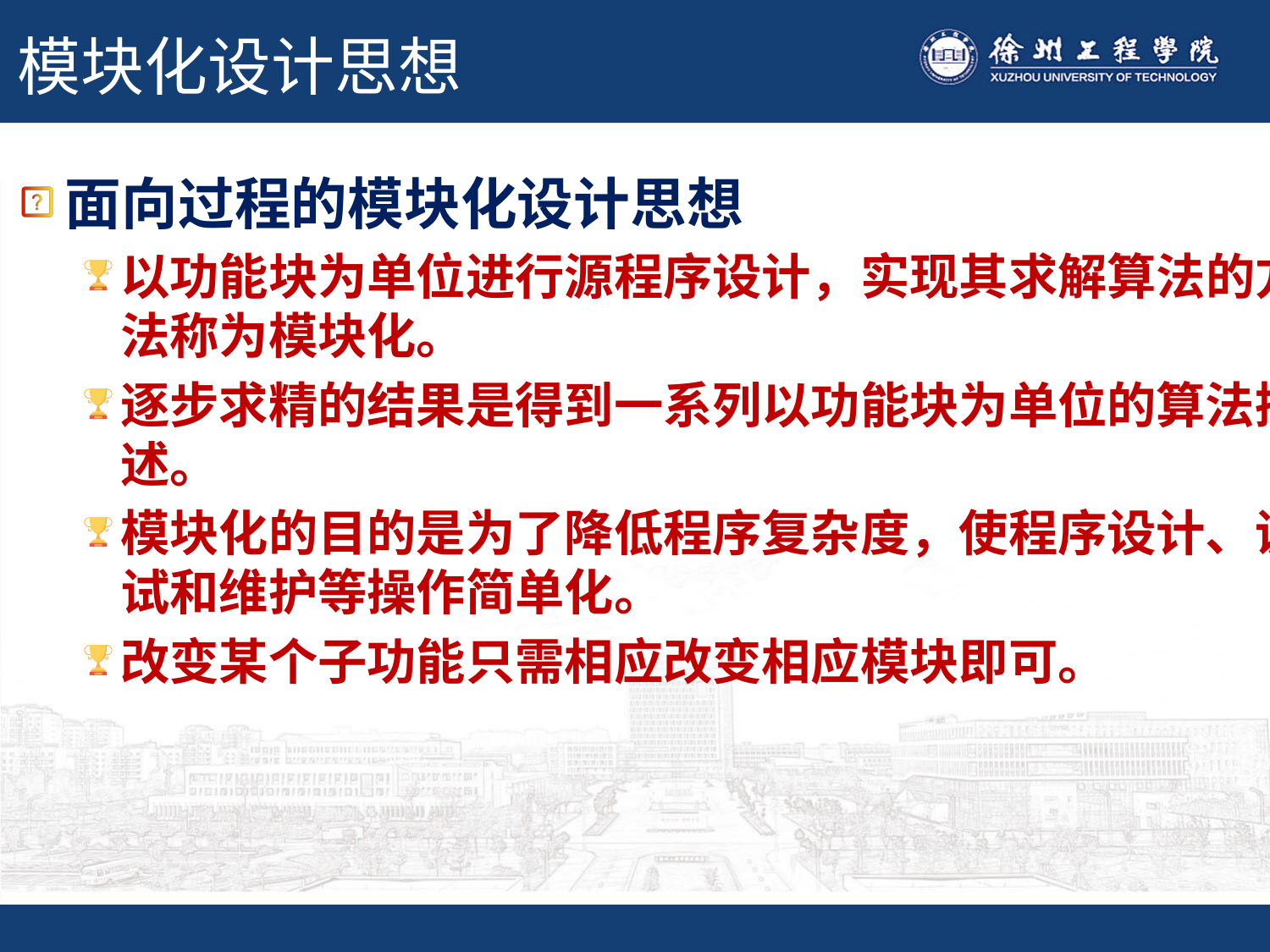

# 模块化设计思想
面向过程的模块化设计思想
以功能块为单位进行源程序设计，实现其求解算法的方法称为模块化。
逐步求精的结果是得到一系列以功能块为单位的算法描述。
模块化的目的是为了降低程序复杂度，使程序设计、调试和维护等操作简单化。
改变某个子功能只需相应改变相应模块即可。